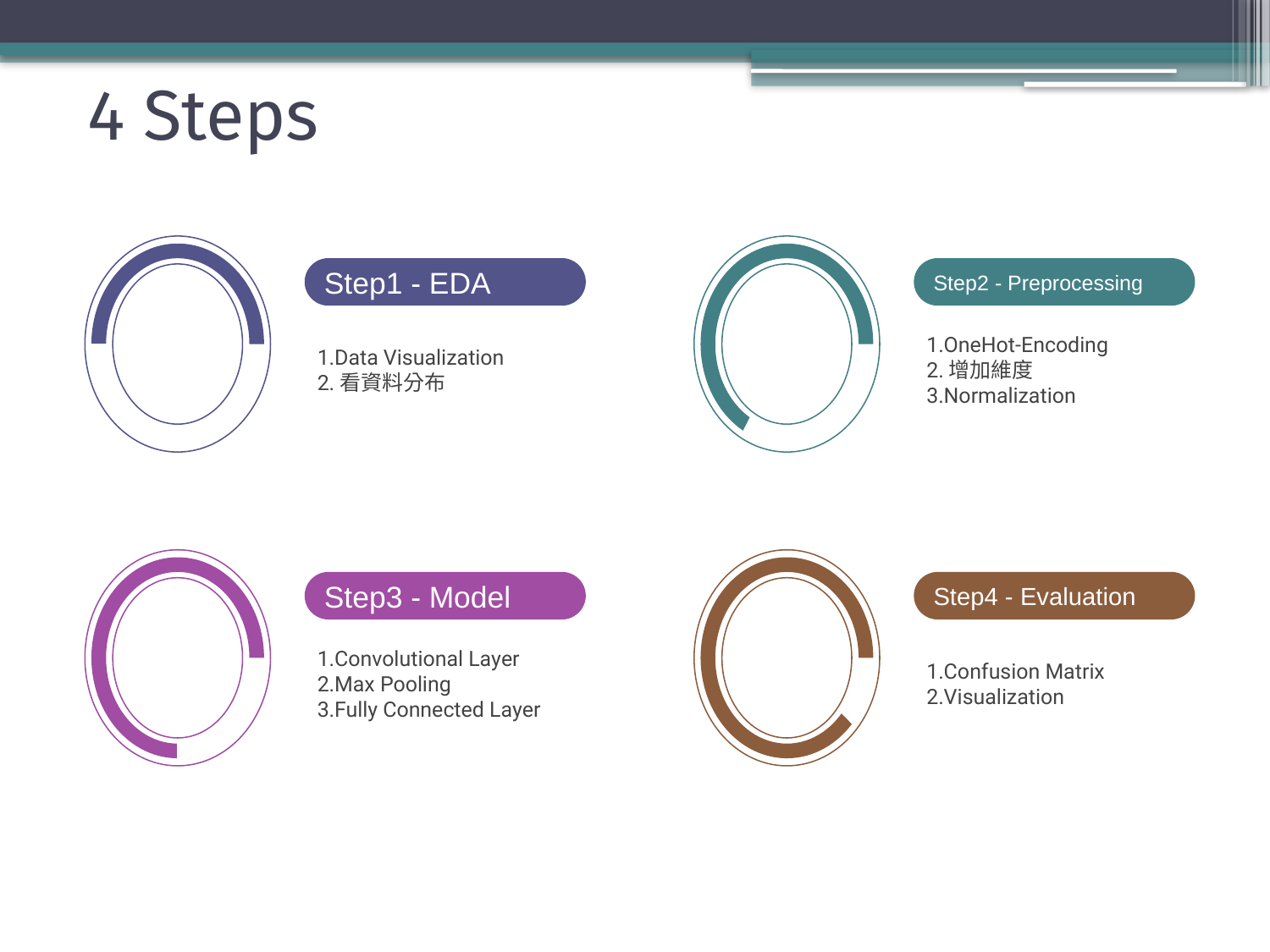

# 4 Steps

Step1 - EDA
1.Data Visualization
2.看資料分布
Step2 - Preprocessing
1.OneHot-Encoding
2.增加維度
3.Normalization

Step3 - Model
1.Convolutional Layer
2.Max Pooling
3.Fully Connected Layer
Step4 - Evaluation
1.Confusion Matrix
2.Visualization